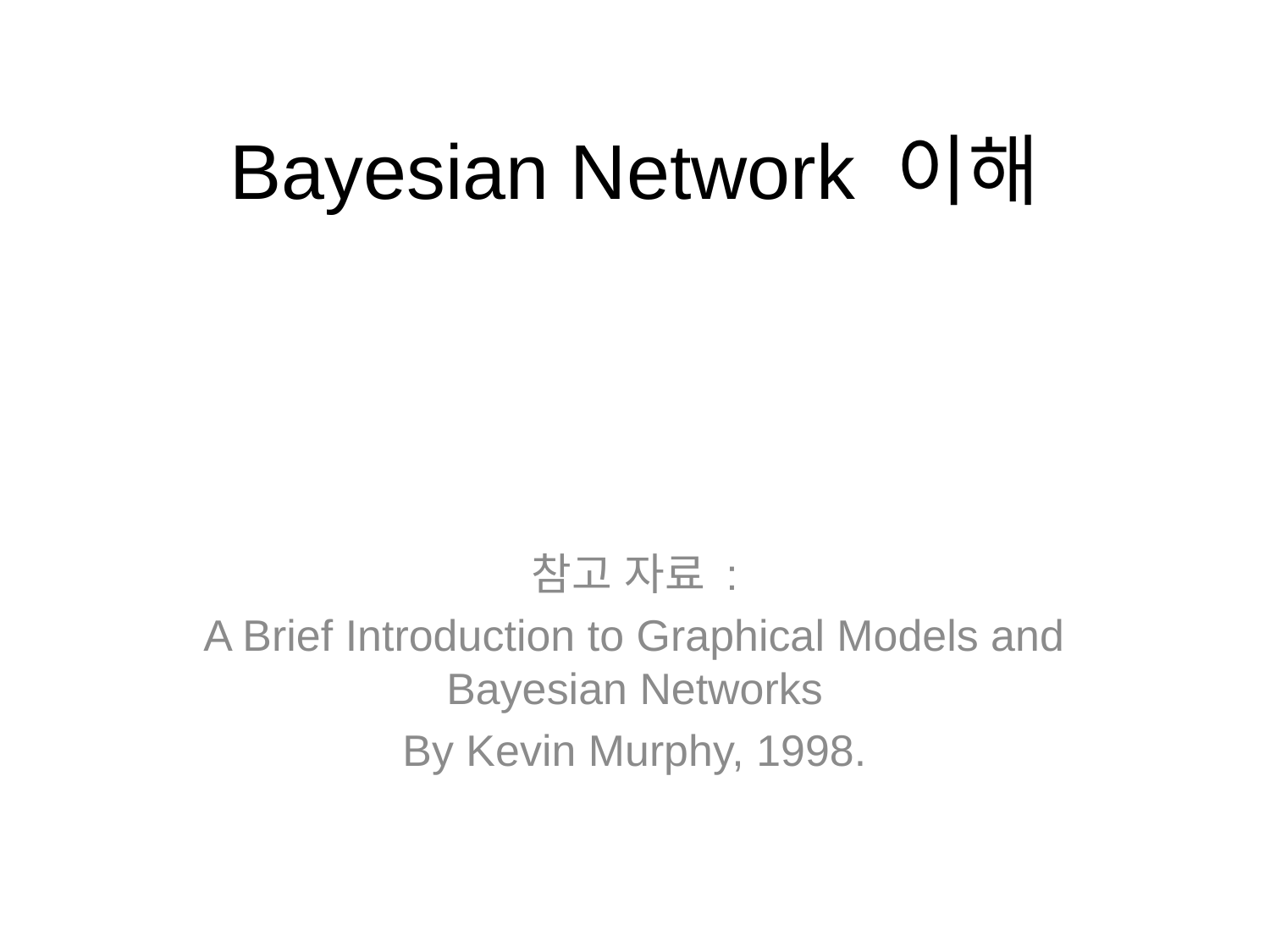

# Bayesian Network 이해
참고 자료 :
A Brief Introduction to Graphical Models and Bayesian Networks
By Kevin Murphy, 1998.